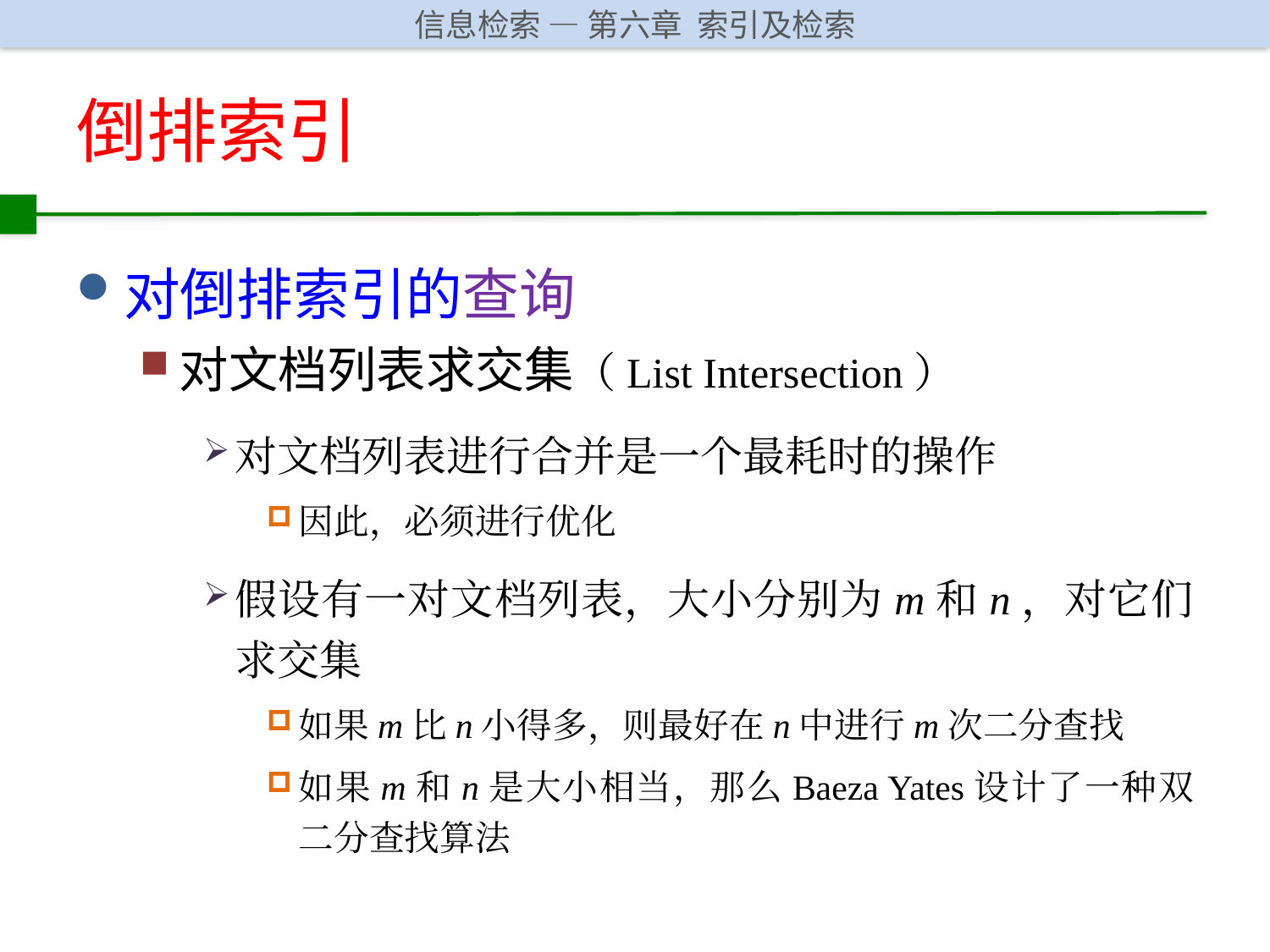

# 倒排索引
对倒排索引的查询
对文档列表求交集（List Intersection）
对文档列表进行合并是一个最耗时的操作
因此，必须进行优化
假设有一对文档列表，大小分别为m和n，对它们求交集
如果m比n小得多，则最好在n中进行m次二分查找
如果m和n是大小相当，那么Baeza Yates设计了一种双二分查找算法